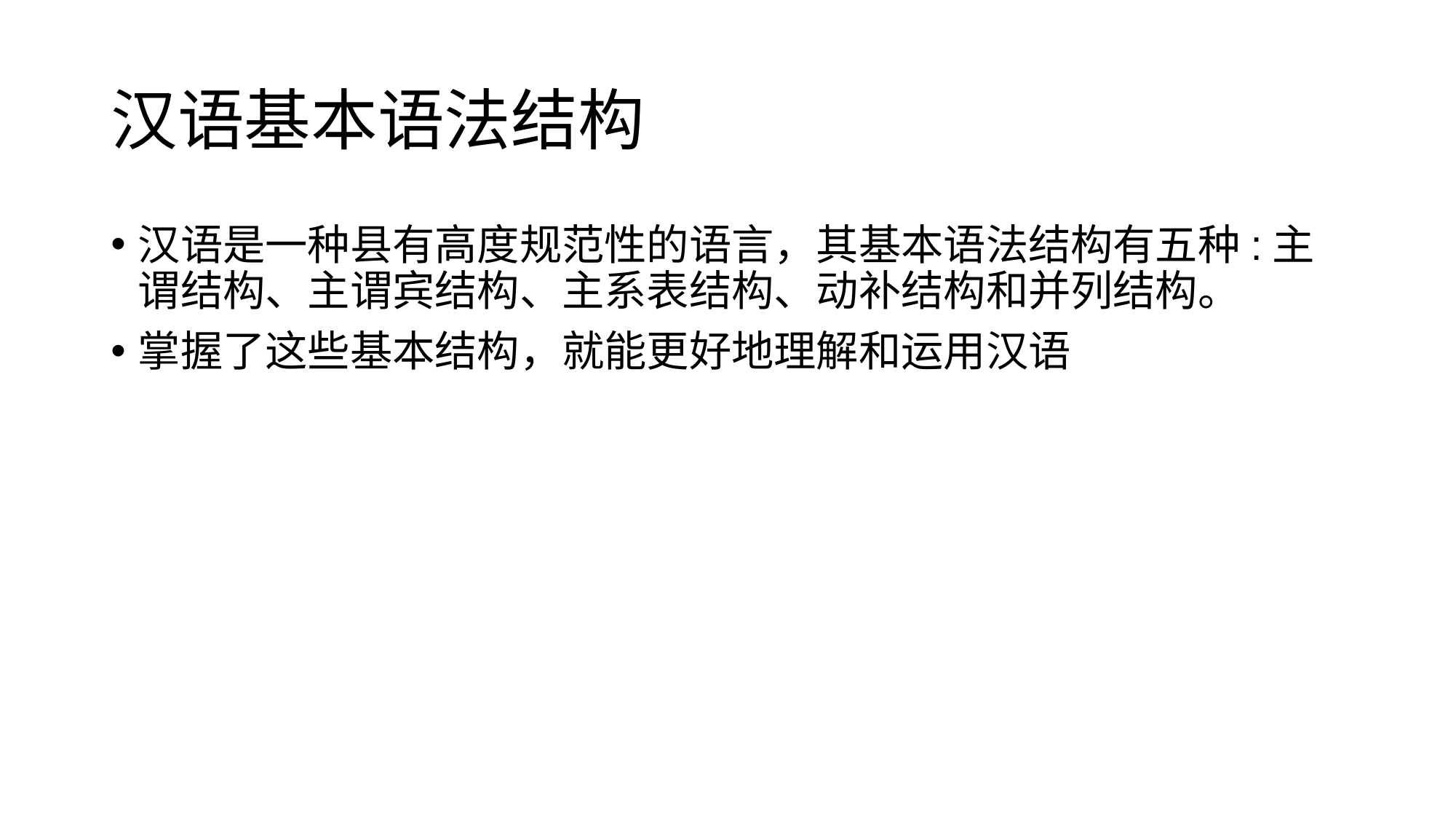

# 汉语基本语法结构
汉语是一种县有高度规范性的语言，其基本语法结构有五种:主谓结构、主谓宾结构、主系表结构、动补结构和并列结构。
掌握了这些基本结构，就能更好地理解和运用汉语